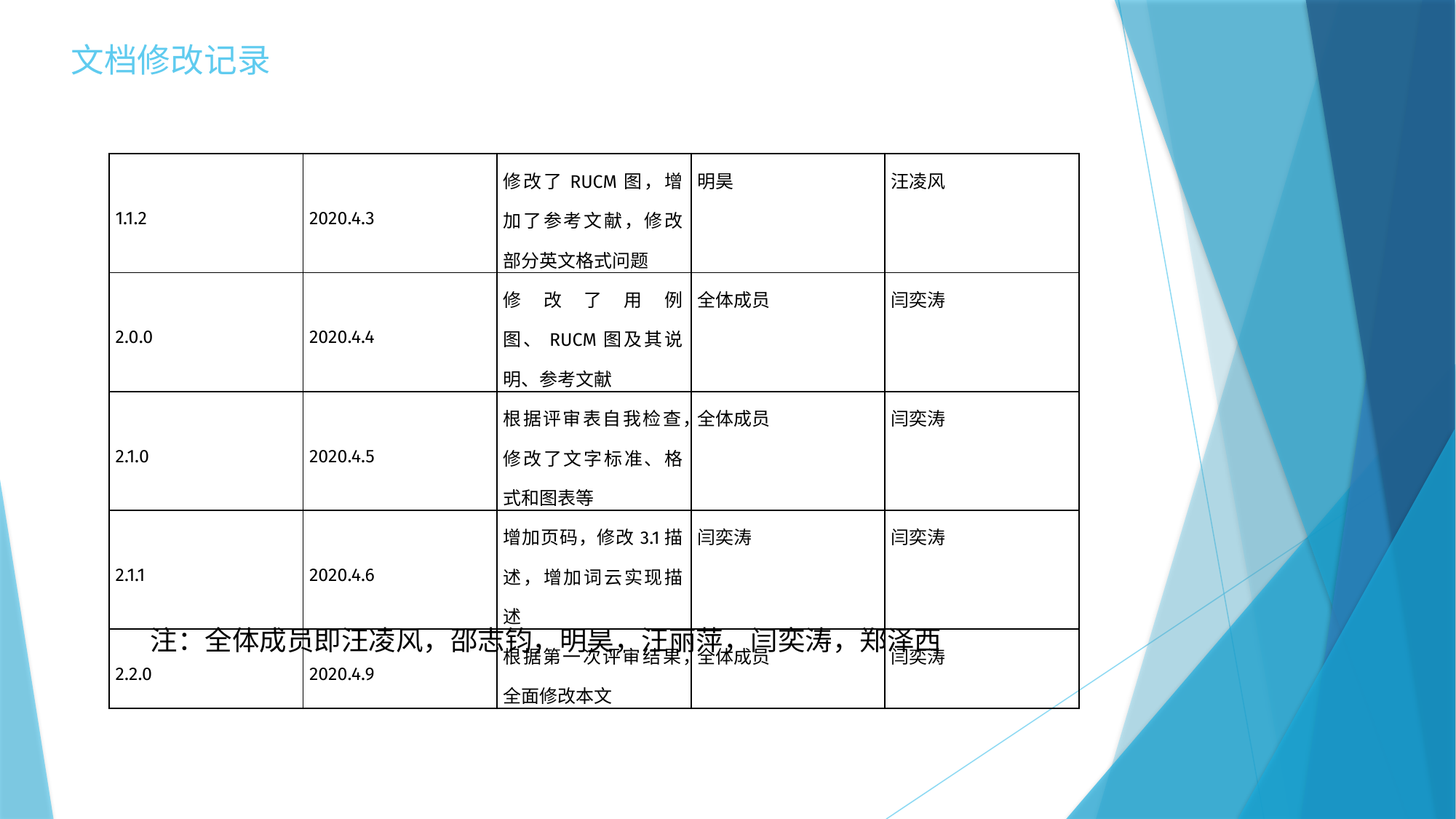

# 文档修改记录
| 1.1.2 | 2020.4.3 | 修改了RUCM图，增加了参考文献，修改部分英文格式问题 | 明昊 | 汪凌风 |
| --- | --- | --- | --- | --- |
| 2.0.0 | 2020.4.4 | 修改了用例图、RUCM图及其说明、参考文献 | 全体成员 | 闫奕涛 |
| 2.1.0 | 2020.4.5 | 根据评审表自我检查，修改了文字标准、格式和图表等 | 全体成员 | 闫奕涛 |
| 2.1.1 | 2020.4.6 | 增加页码，修改3.1描述，增加词云实现描述 | 闫奕涛 | 闫奕涛 |
| 2.2.0 | 2020.4.9 | 根据第一次评审结果，全面修改本文 | 全体成员 | 闫奕涛 |
注：全体成员即汪凌风，邵志钧，明昊，汪丽萍，闫奕涛，郑泽西